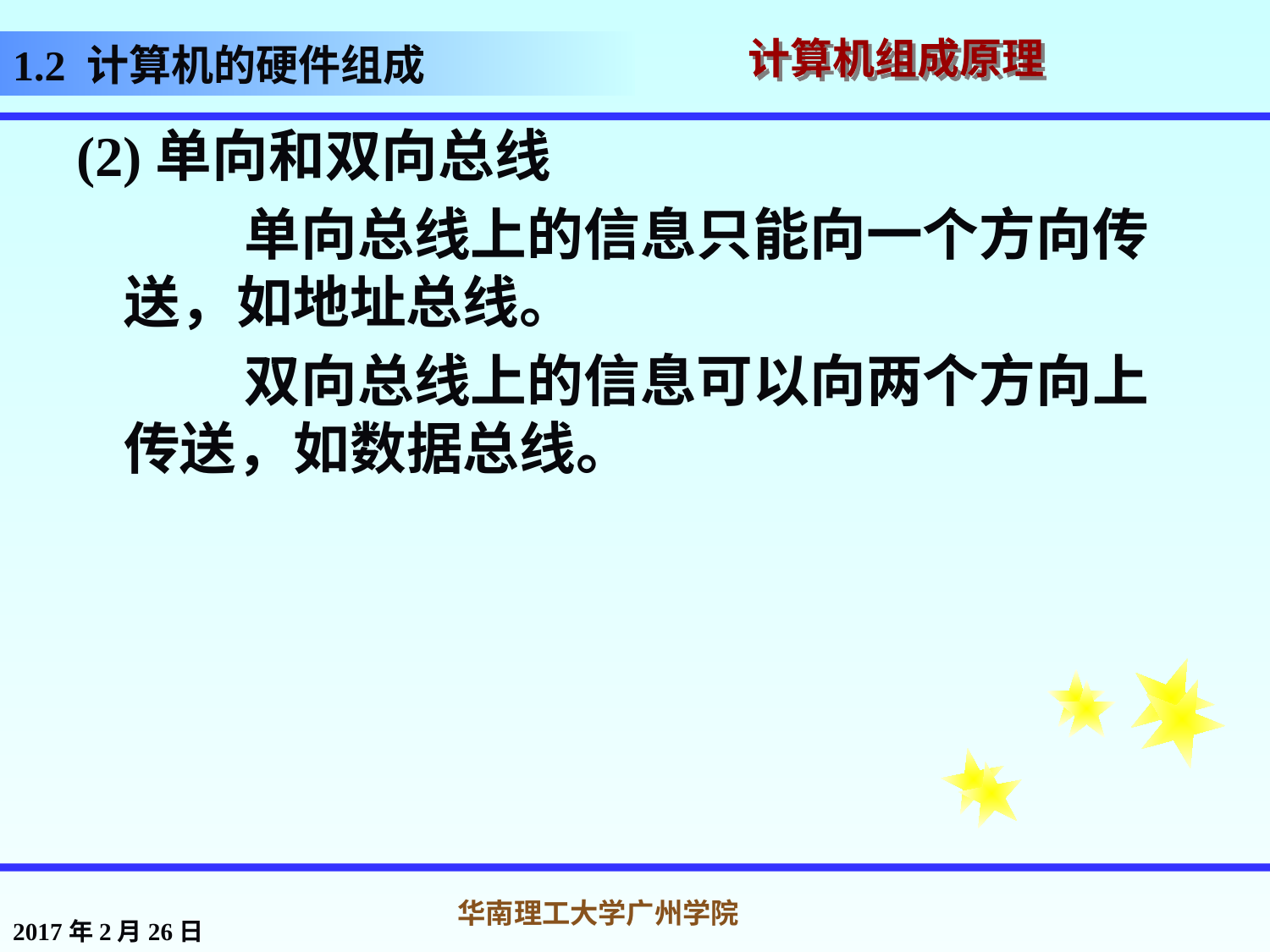

1.2 计算机的硬件组成
(2)单向和双向总线
            单向总线上的信息只能向一个方向传送，如地址总线。
            双向总线上的信息可以向两个方向上传送，如数据总线。
2017年2月26日